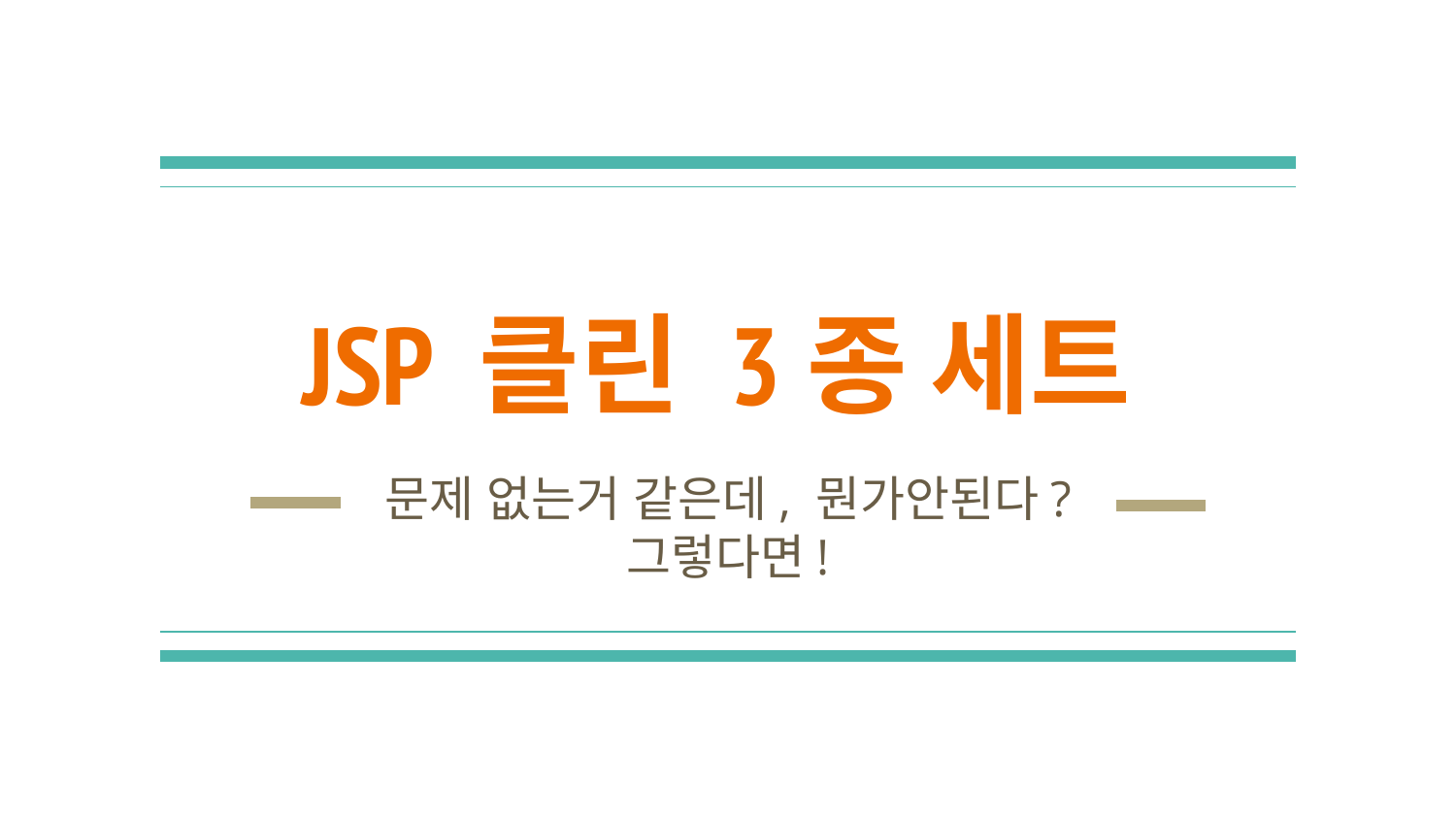

# JSP 클린 3종 세트
문제 없는거 같은데, 뭔가안된다?
그렇다면!